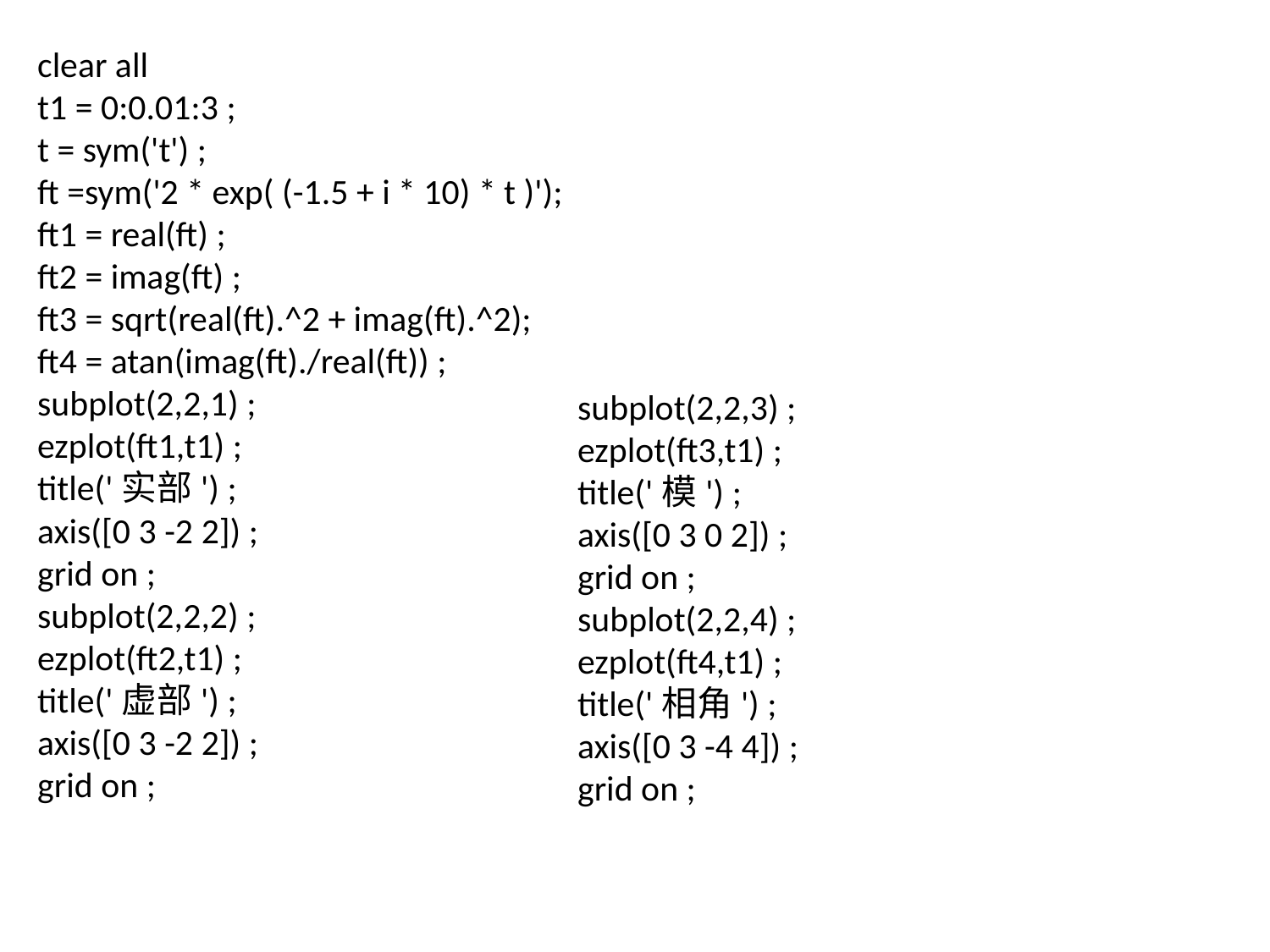

clear all
t1 = 0:0.01:3 ;
t = sym('t') ;
ft =sym('2 * exp( (-1.5 + i * 10) * t )');
ft1 = real(ft) ;
ft2 = imag(ft) ;
ft3 = sqrt(real(ft).^2 + imag(ft).^2);
ft4 = atan(imag(ft)./real(ft)) ;
subplot(2,2,1) ;
ezplot(ft1,t1) ;
title('实部') ;
axis([0 3 -2 2]) ;
grid on ;
subplot(2,2,2) ;
ezplot(ft2,t1) ;
title('虚部') ;
axis([0 3 -2 2]) ;
grid on ;
subplot(2,2,3) ;
ezplot(ft3,t1) ;
title('模') ;
axis([0 3 0 2]) ;
grid on ;
subplot(2,2,4) ;
ezplot(ft4,t1) ;
title('相角') ;
axis([0 3 -4 4]) ;
grid on ;